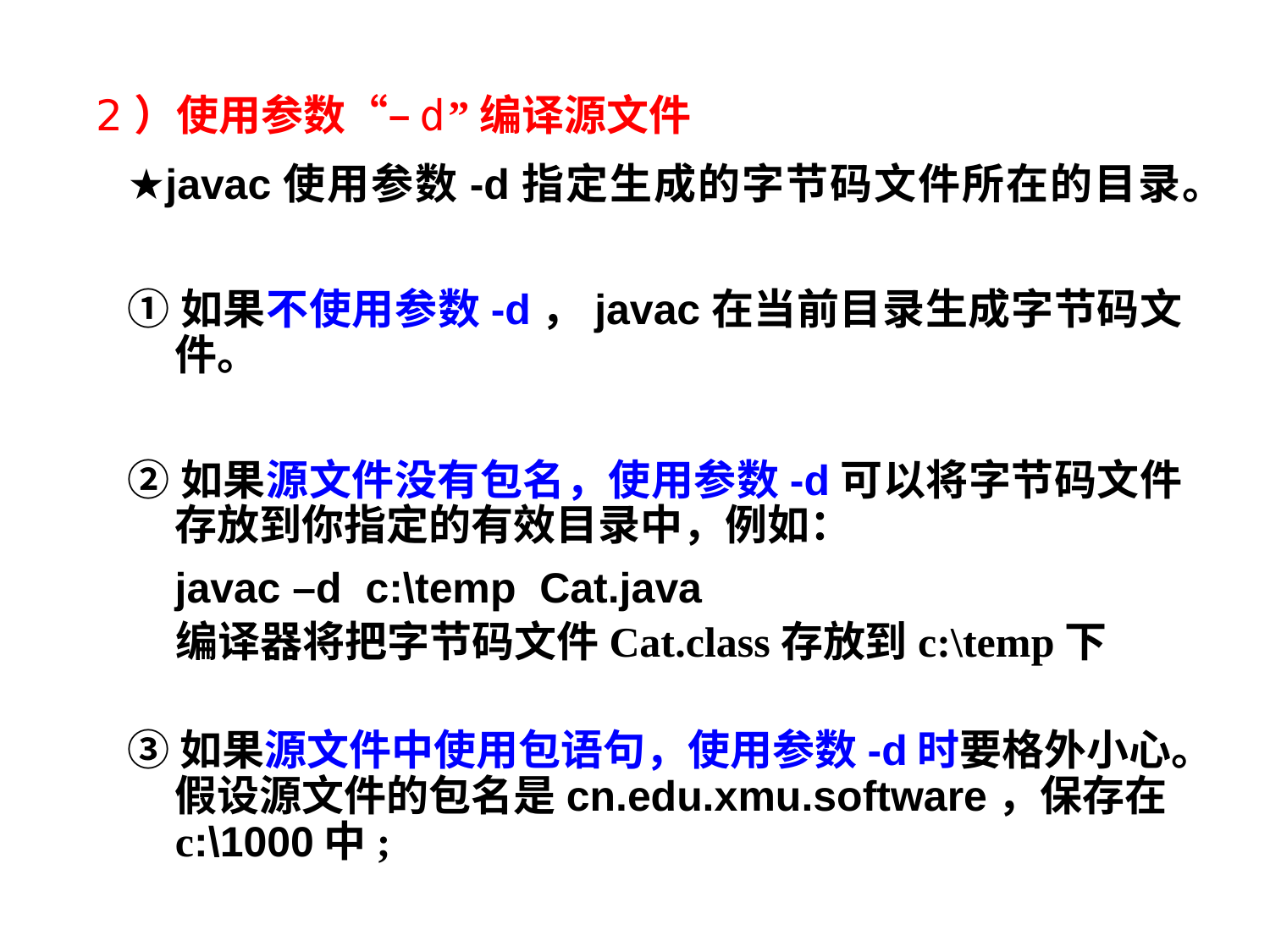

2）使用参数“–d”编译源文件
★javac使用参数-d指定生成的字节码文件所在的目录。

①如果不使用参数-d，javac在当前目录生成字节码文件。

②如果源文件没有包名，使用参数-d可以将字节码文件存放到你指定的有效目录中，例如：
    javac –d  c:\temp  Cat.java
    编译器将把字节码文件Cat.class存放到c:\temp下

③如果源文件中使用包语句，使用参数-d时要格外小心。假设源文件的包名是cn.edu.xmu.software，保存在c:\1000中;